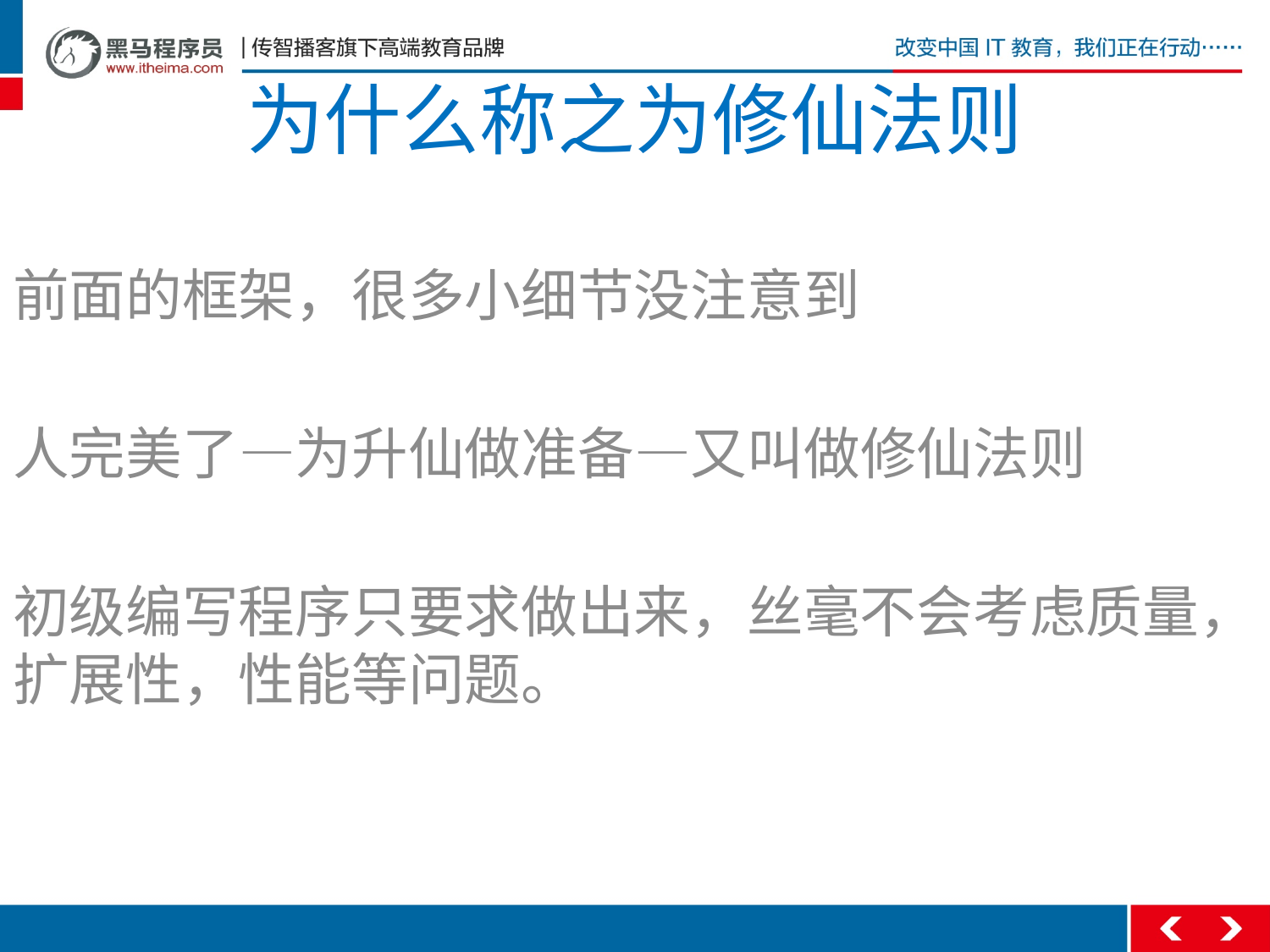

# 为什么称之为修仙法则
前面的框架，很多小细节没注意到

人完美了—为升仙做准备—又叫做修仙法则

初级编写程序只要求做出来，丝毫不会考虑质量，扩展性，性能等问题。